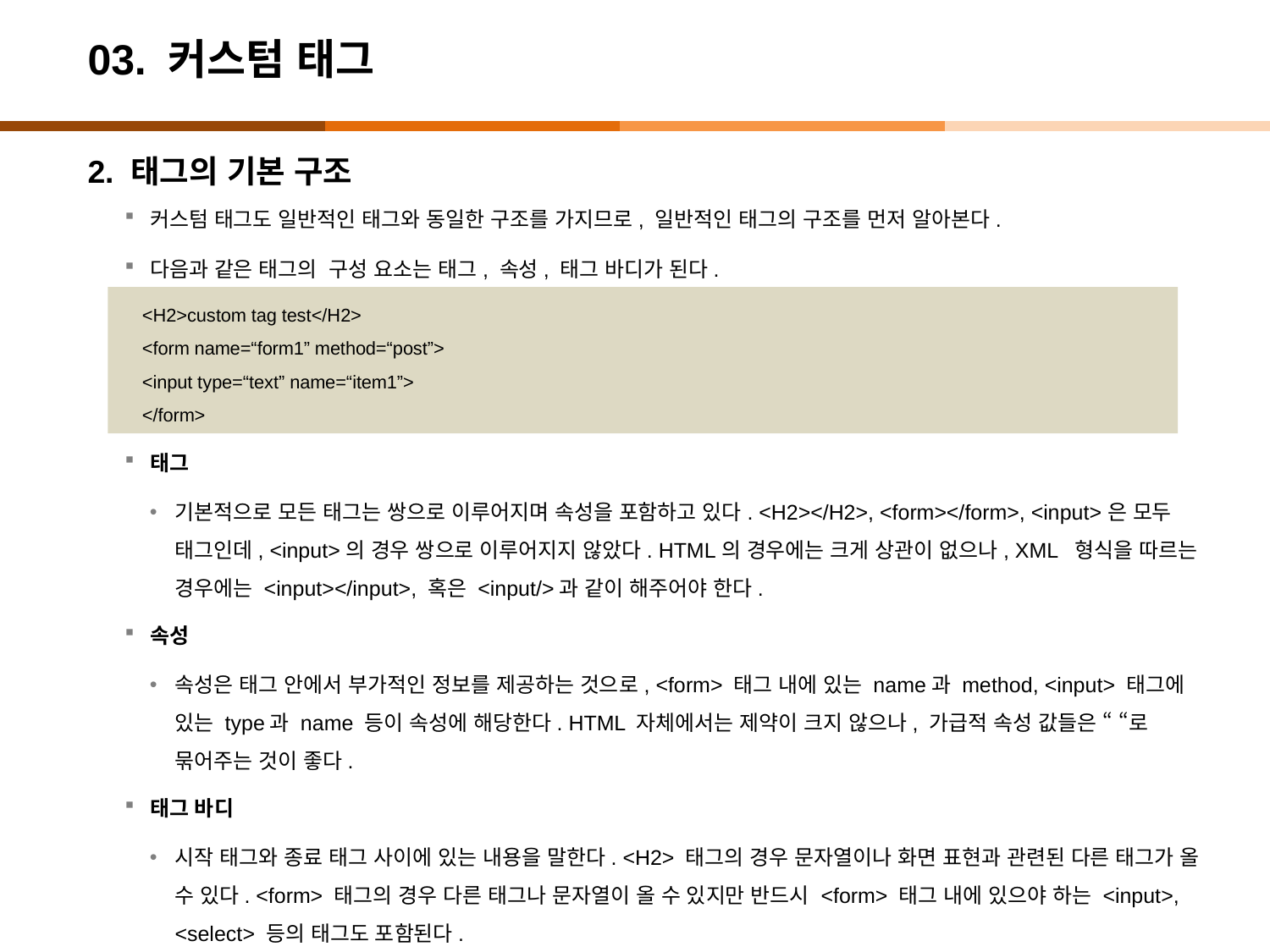

# 03. 커스텀 태그
2. 태그의 기본 구조
커스텀 태그도 일반적인 태그와 동일한 구조를 가지므로, 일반적인 태그의 구조를 먼저 알아본다.
다음과 같은 태그의  구성 요소는 태그, 속성, 태그 바디가 된다.

태그
기본적으로 모든 태그는 쌍으로 이루어지며 속성을 포함하고 있다. <H2></H2>, <form></form>, <input>은 모두 태그인데, <input>의 경우 쌍으로 이루어지지 않았다. HTML의 경우에는 크게 상관이 없으나, XML  형식을 따르는 경우에는 <input></input>, 혹은 <input/>과 같이 해주어야 한다.
속성
속성은 태그 안에서 부가적인 정보를 제공하는 것으로, <form> 태그 내에 있는 name과 method, <input> 태그에 있는 type과 name 등이 속성에 해당한다. HTML 자체에서는 제약이 크지 않으나, 가급적 속성 값들은 “ “로 묶어주는 것이 좋다.
태그 바디
시작 태그와 종료 태그 사이에 있는 내용을 말한다. <H2> 태그의 경우 문자열이나 화면 표현과 관련된 다른 태그가 올 수 있다. <form> 태그의 경우 다른 태그나 문자열이 올 수 있지만 반드시 <form> 태그 내에 있으야 하는 <input>, <select> 등의 태그도 포함된다.
<H2>custom tag test</H2>
<form name=“form1” method=“post”>
<input type=“text” name=“item1”>
</form>